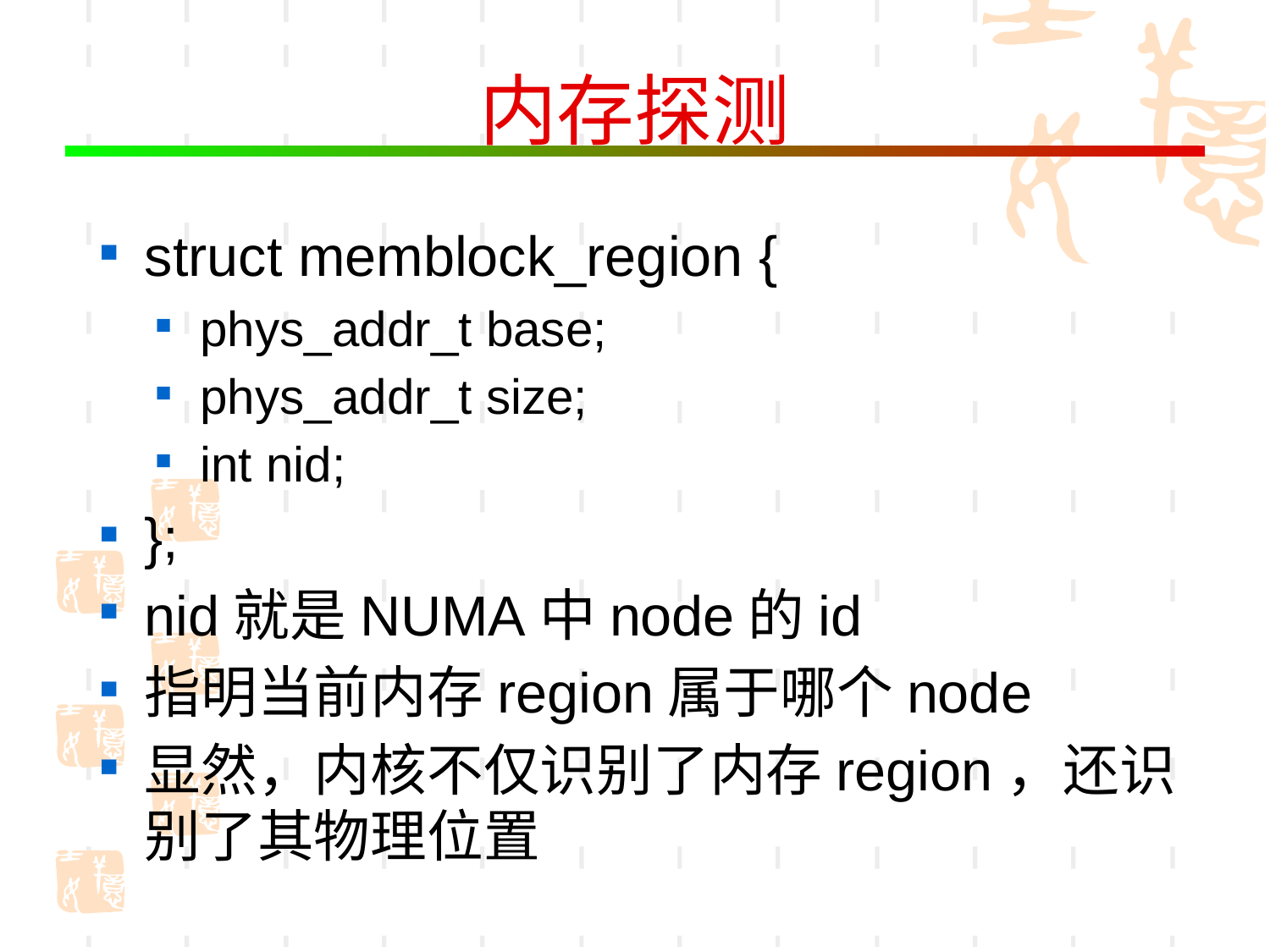

# 内存探测
struct memblock_region {
phys_addr_t base;
phys_addr_t size;
int nid;
};
nid就是NUMA中node的id
指明当前内存region属于哪个node
显然，内核不仅识别了内存region，还识别了其物理位置